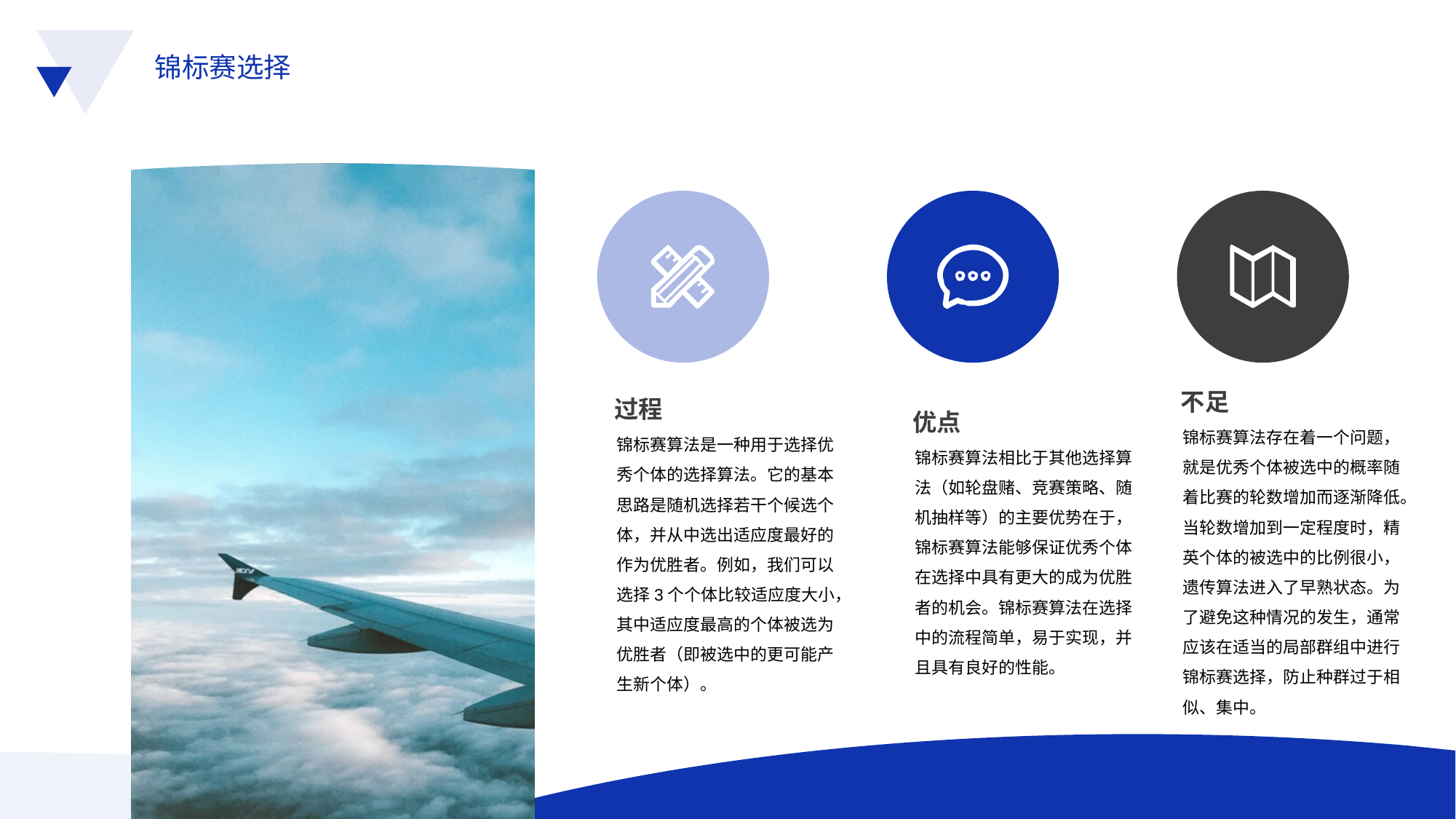

锦标赛选择

不足
锦标赛算法存在着一个问题，就是优秀个体被选中的概率随着比赛的轮数增加而逐渐降低。当轮数增加到一定程度时，精英个体的被选中的比例很小，遗传算法进入了早熟状态。为了避免这种情况的发生，通常应该在适当的局部群组中进行锦标赛选择，防止种群过于相似、集中。
过程
锦标赛算法是一种用于选择优秀个体的选择算法。它的基本思路是随机选择若干个候选个体，并从中选出适应度最好的作为优胜者。例如，我们可以选择3个个体比较适应度大小，其中适应度最高的个体被选为优胜者（即被选中的更可能产生新个体）。
优点
锦标赛算法相比于其他选择算法（如轮盘赌、竞赛策略、随机抽样等）的主要优势在于，锦标赛算法能够保证优秀个体在选择中具有更大的成为优胜者的机会。锦标赛算法在选择中的流程简单，易于实现，并且具有良好的性能。